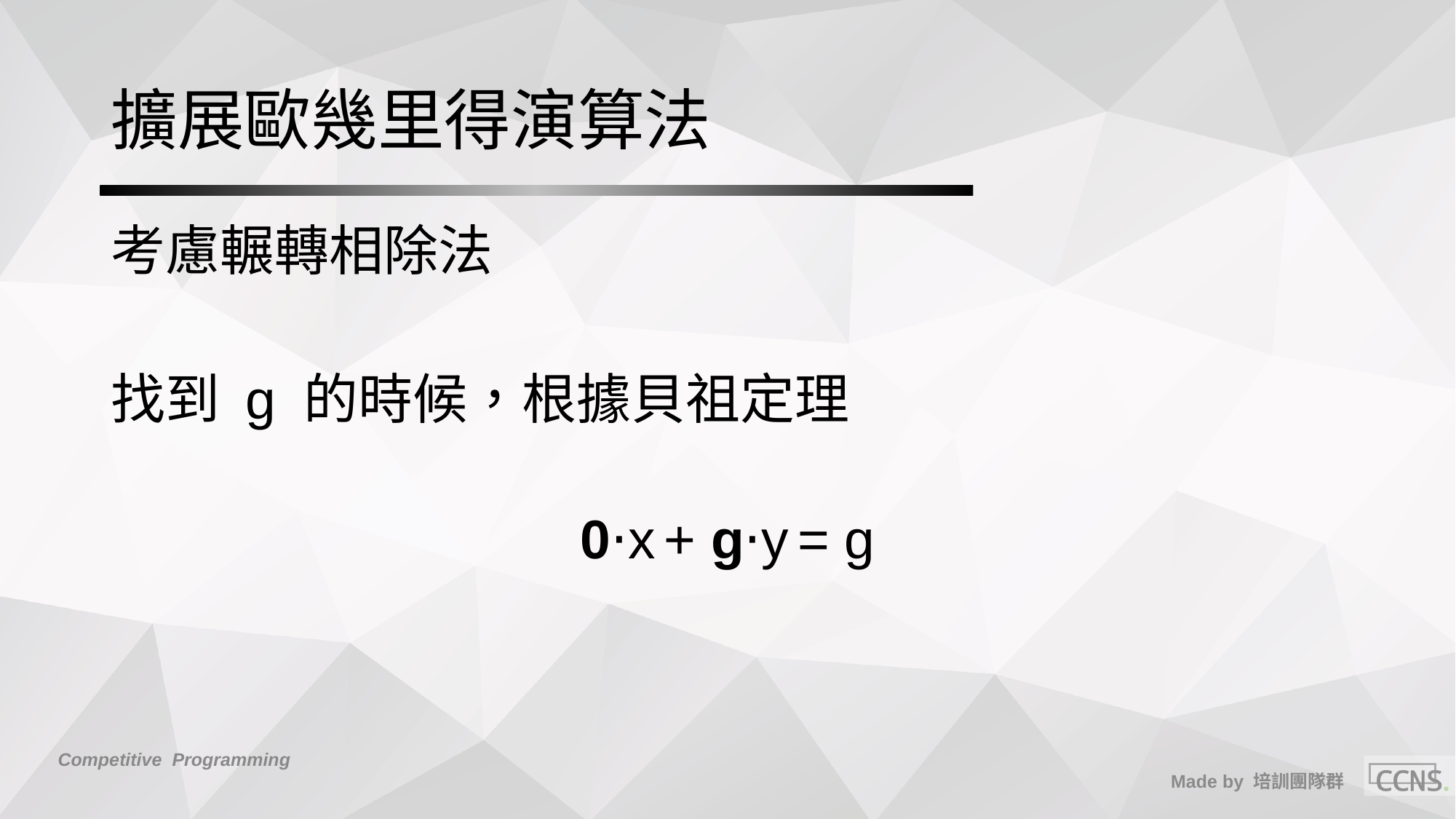

# 擴展歐幾里得演算法
考慮輾轉相除法

找到 g 的時候，根據貝祖定理
0⋅x + g⋅y = g